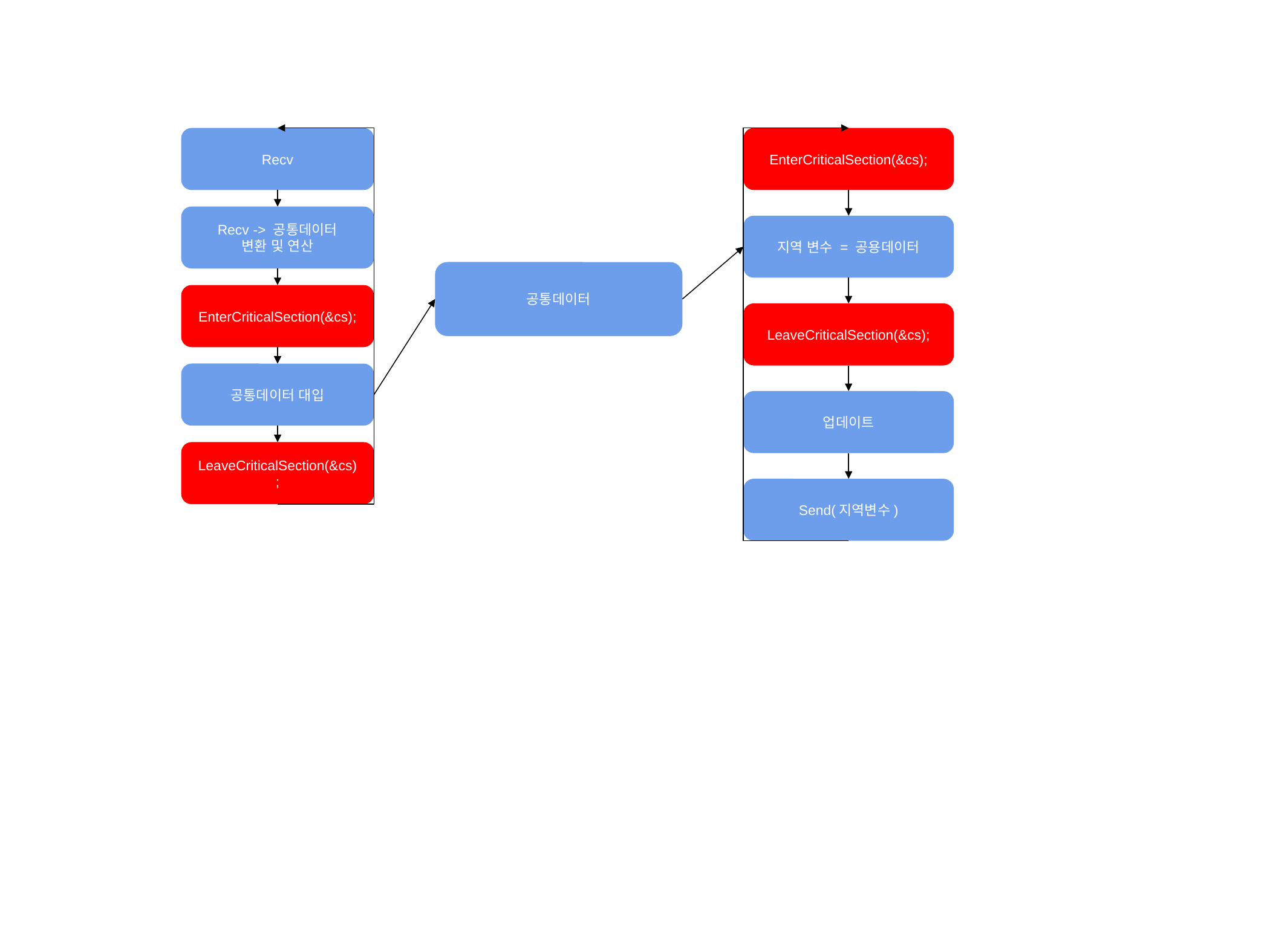

Recv
EnterCriticalSection(&cs);
Recv -> 공통데이터
변환 및 연산
지역 변수 = 공용데이터
공통데이터
EnterCriticalSection(&cs);
LeaveCriticalSection(&cs);
공통데이터 대입
업데이트
LeaveCriticalSection(&cs);
Send(지역변수)